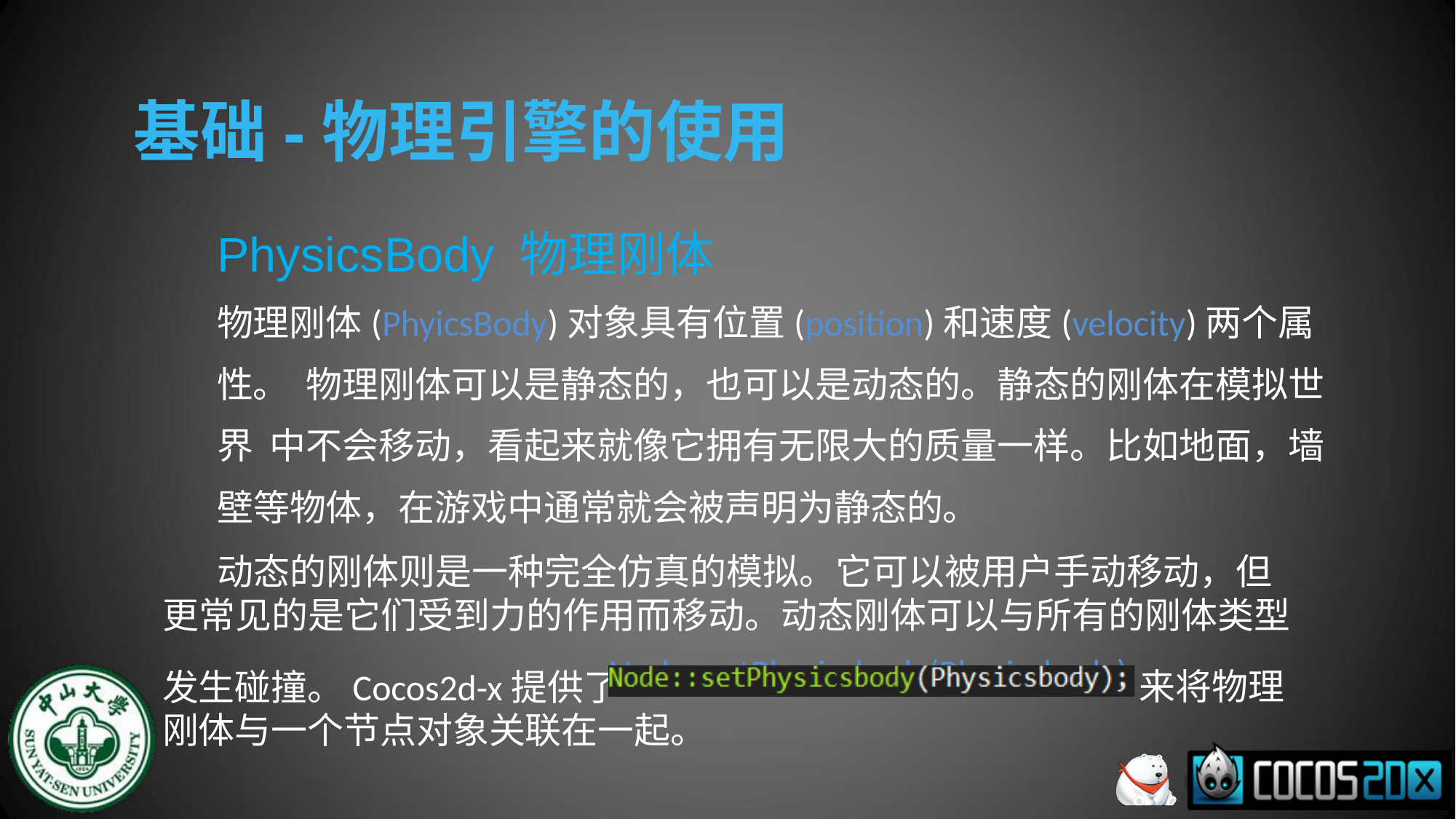

# 基础-物理引擎的使用
PhysicsBody 物理刚体
物理刚体(PhyicsBody)对象具有位置(position)和速度(velocity)两个属性。  物理刚体可以是静态的，也可以是动态的。静态的刚体在模拟世界  中不会移动，看起来就像它拥有无限大的质量一样。比如地面，墙壁等物体，在游戏中通常就会被声明为静态的。
动态的刚体则是一种完全仿真的模拟。它可以被用户手动移动，但  更常见的是它们受到力的作用而移动。动态刚体可以与所有的刚体类型

Node::setPhysicsbody(Physicsbody)
发生碰撞。Cocos2d-x提供了
刚体与一个节点对象关联在一起。
来将物理